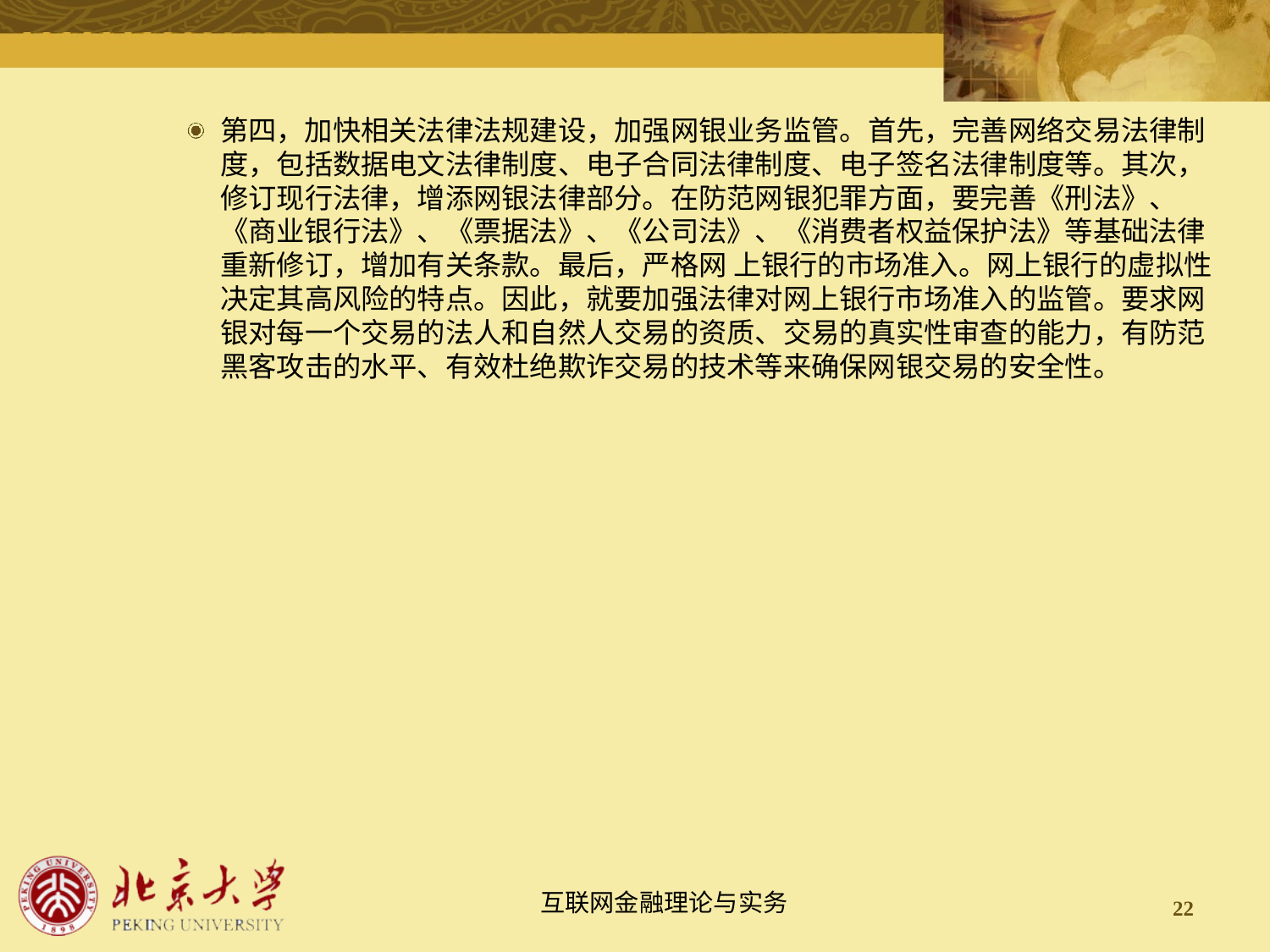

第四，加快相关法律法规建设，加强网银业务监管。首先，完善网络交易法律制度，包括数据电文法律制度、电子合同法律制度、电子签名法律制度等。其次，修订现行法律，增添网银法律部分。在防范网银犯罪方面，要完善《刑法》、《商业银行法》、《票据法》、《公司法》、《消费者权益保护法》等基础法律重新修订，增加有关条款。最后，严格网 上银行的市场准入。网上银行的虚拟性决定其高风险的特点。因此，就要加强法律对网上银行市场准入的监管。要求网银对每一个交易的法人和自然人交易的资质、交易的真实性审查的能力，有防范黑客攻击的水平、有效杜绝欺诈交易的技术等来确保网银交易的安全性。
22